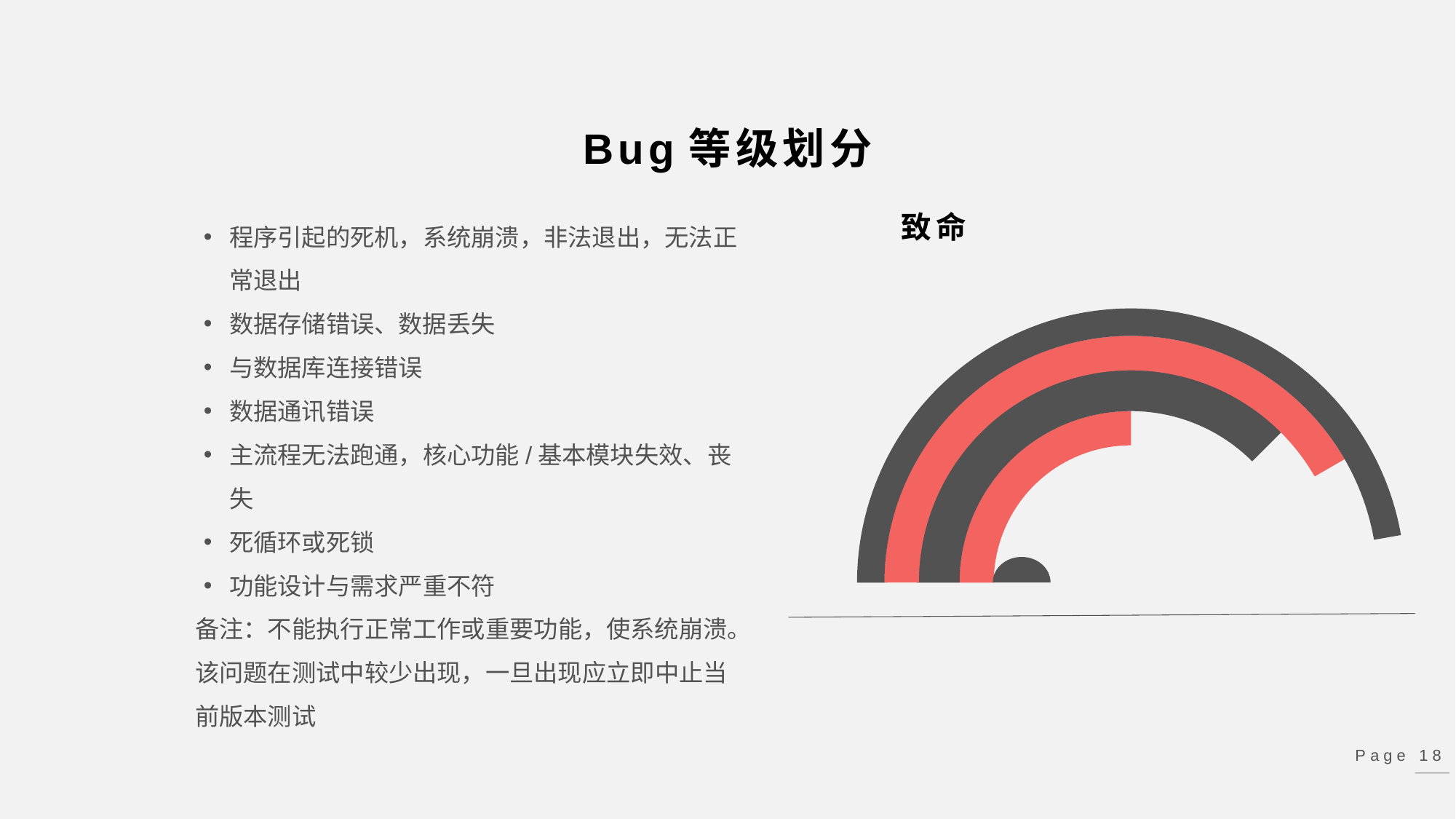

Bug等级划分
程序引起的死机，系统崩溃，非法退出，无法正常退出
数据存储错误、数据丢失
与数据库连接错误
数据通讯错误
主流程无法跑通，核心功能/基本模块失效、丧失
死循环或死锁
功能设计与需求严重不符
备注：不能执行正常工作或重要功能，使系统崩溃。该问题在测试中较少出现，一旦出现应立即中止当前版本测试
致命

Page 18